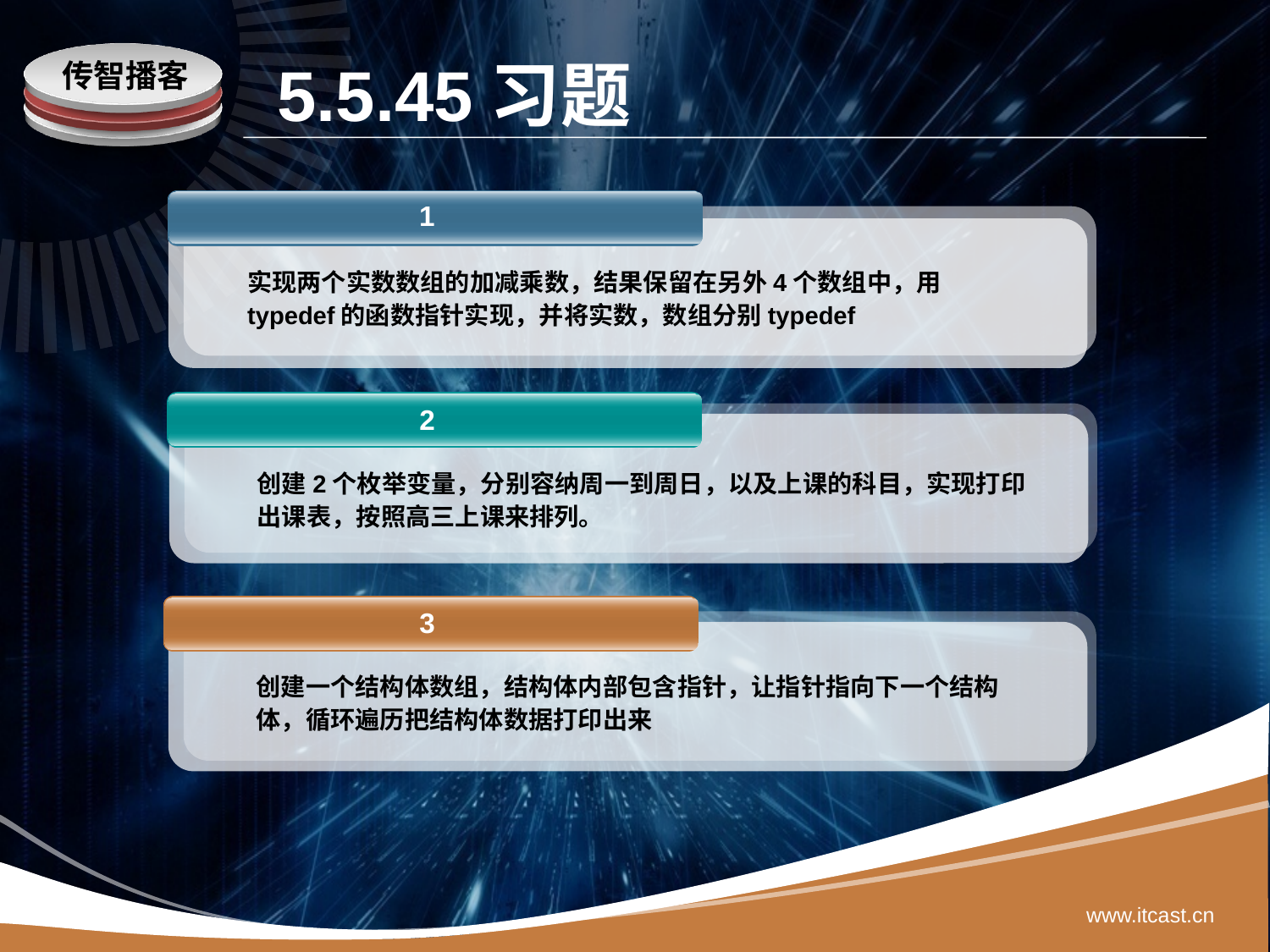

# 5.5.45习题

 1

实现两个实数数组的加减乘数，结果保留在另外4个数组中，用typedef的函数指针实现，并将实数，数组分别typedef

 2

创建2个枚举变量，分别容纳周一到周日，以及上课的科目，实现打印出课表，按照高三上课来排列。

 3

创建一个结构体数组，结构体内部包含指针，让指针指向下一个结构体，循环遍历把结构体数据打印出来
www.itcast.cn